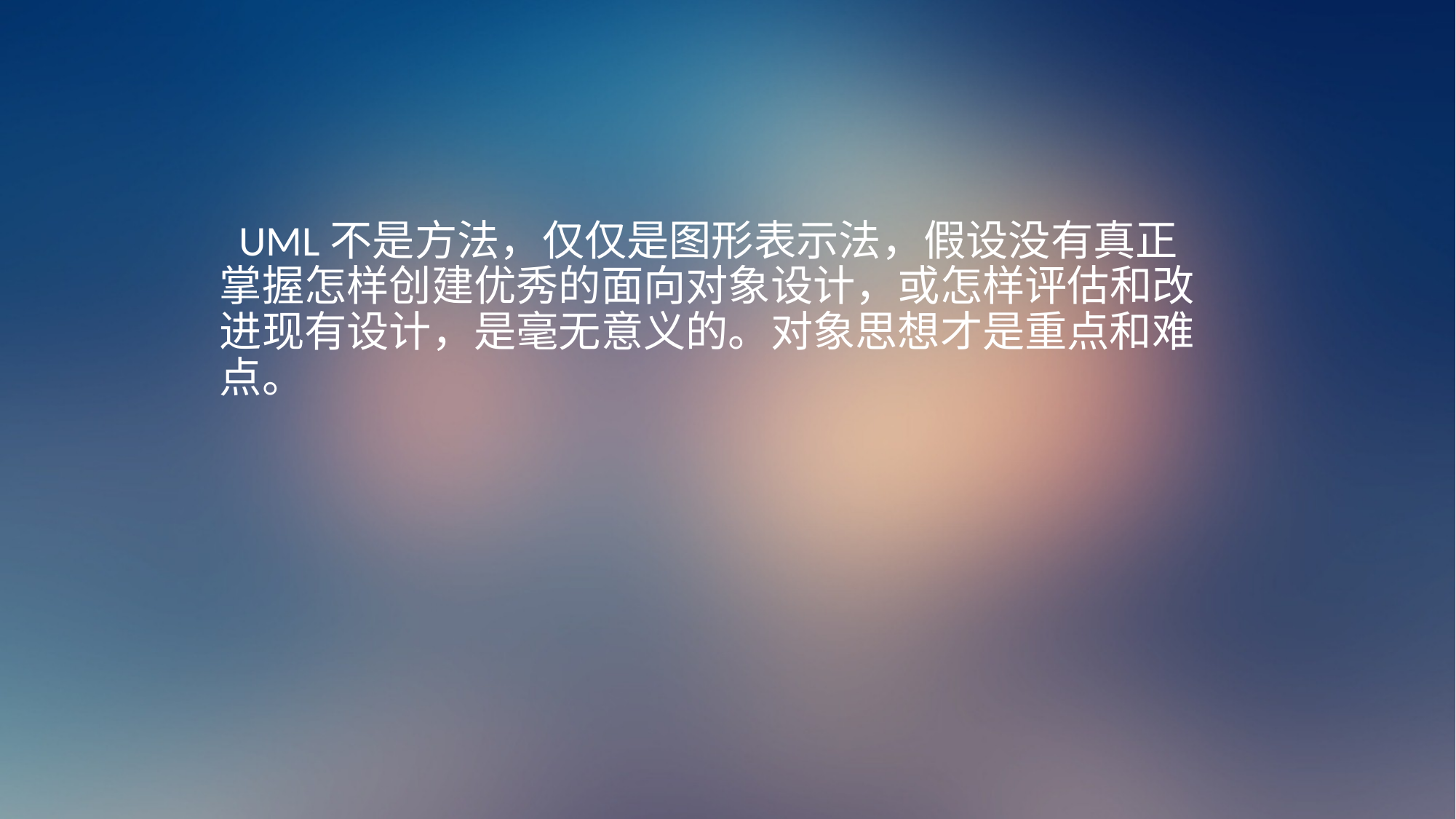

#
  UML不是方法，仅仅是图形表示法，假设没有真正掌握怎样创建优秀的面向对象设计，或怎样评估和改进现有设计，是毫无意义的。对象思想才是重点和难点。